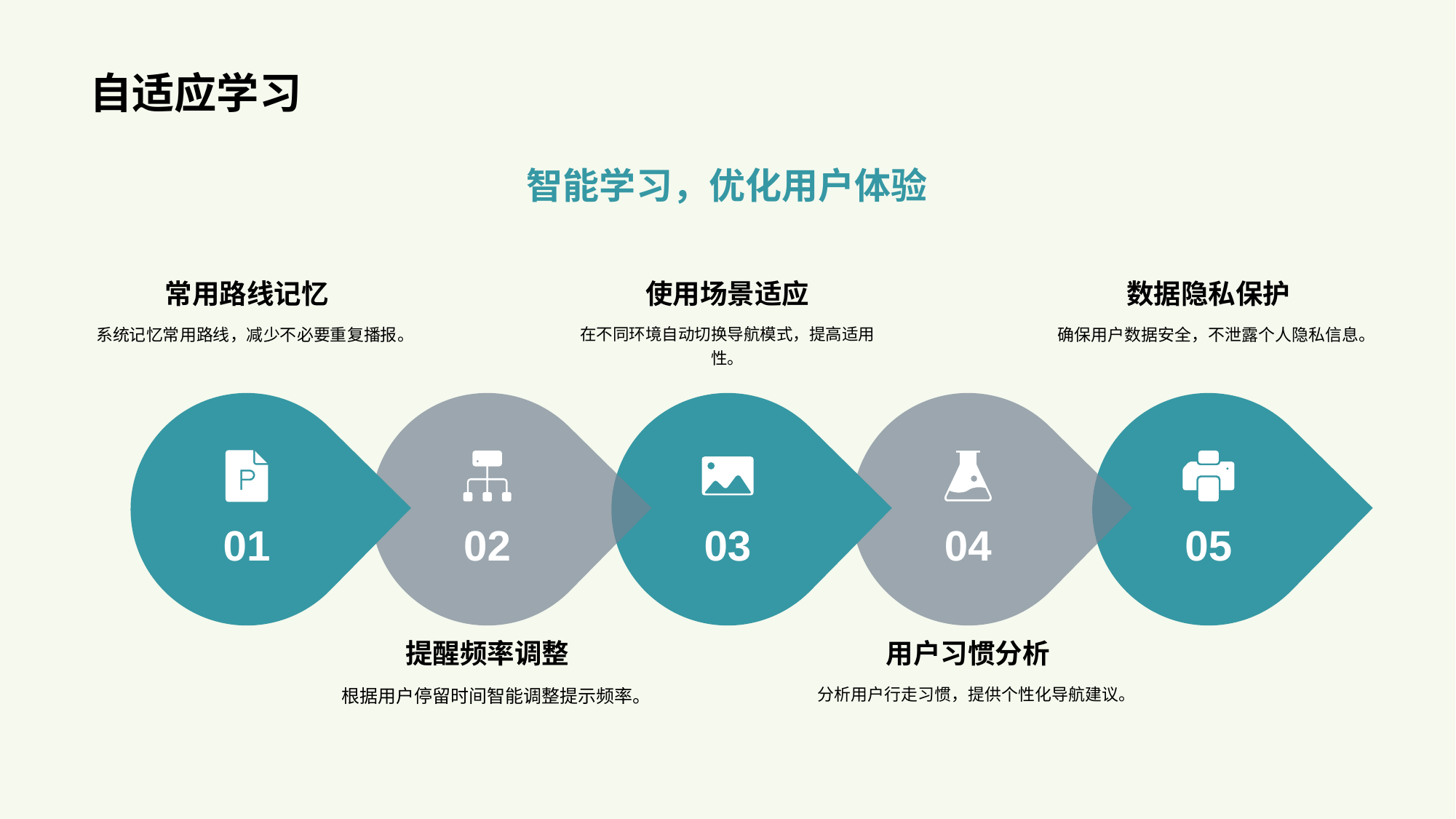

# 自适应学习
智能学习，优化用户体验
常用路线记忆
系统记忆常用路线，减少不必要重复播报。
使用场景适应
在不同环境自动切换导航模式，提高适用性。
数据隐私保护
确保用户数据安全，不泄露个人隐私信息。

01
02
03
04
05
提醒频率调整
根据用户停留时间智能调整提示频率。
用户习惯分析
分析用户行走习惯，提供个性化导航建议。